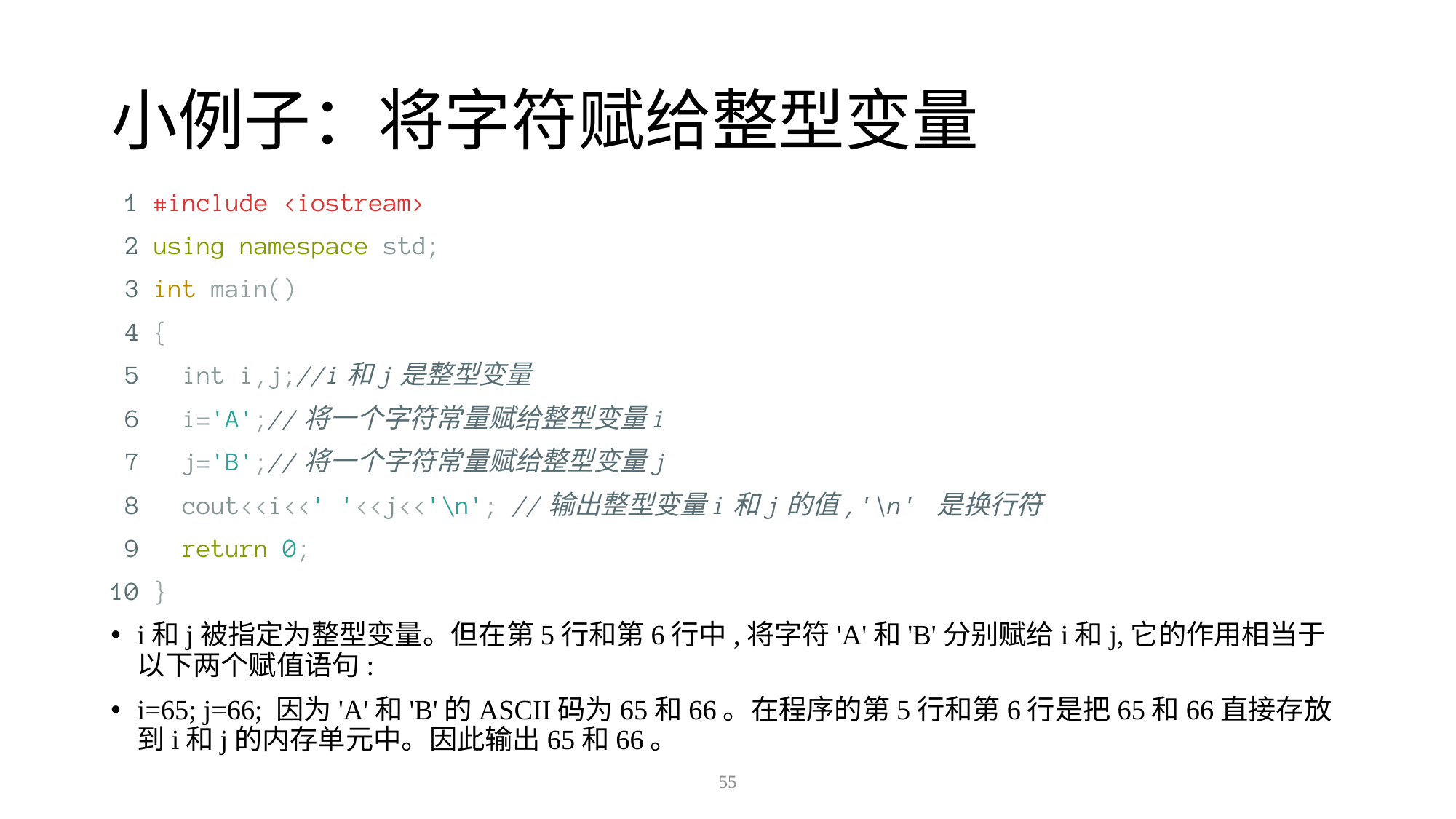

# 小例子：将字符赋给整型变量
 1 #include <iostream>
 2 using namespace std;
 3 int main()
 4 {
 5   int i,j;//i和j是整型变量
 6   i='A';//将一个字符常量赋给整型变量i
 7   j='B';//将一个字符常量赋给整型变量j
 8   cout<<i<<' '<<j<<'\n'; //输出整型变量i和j的值,'\n' 是换行符
 9   return 0;
10 }
i和j被指定为整型变量。但在第5行和第6行中,将字符'A'和'B'分别赋给i和j,它的作用相当于以下两个赋值语句:
i=65; j=66; 因为'A'和'B'的ASCII码为65和66。在程序的第5行和第6行是把65和66直接存放到i和j的内存单元中。因此输出65和66。

55